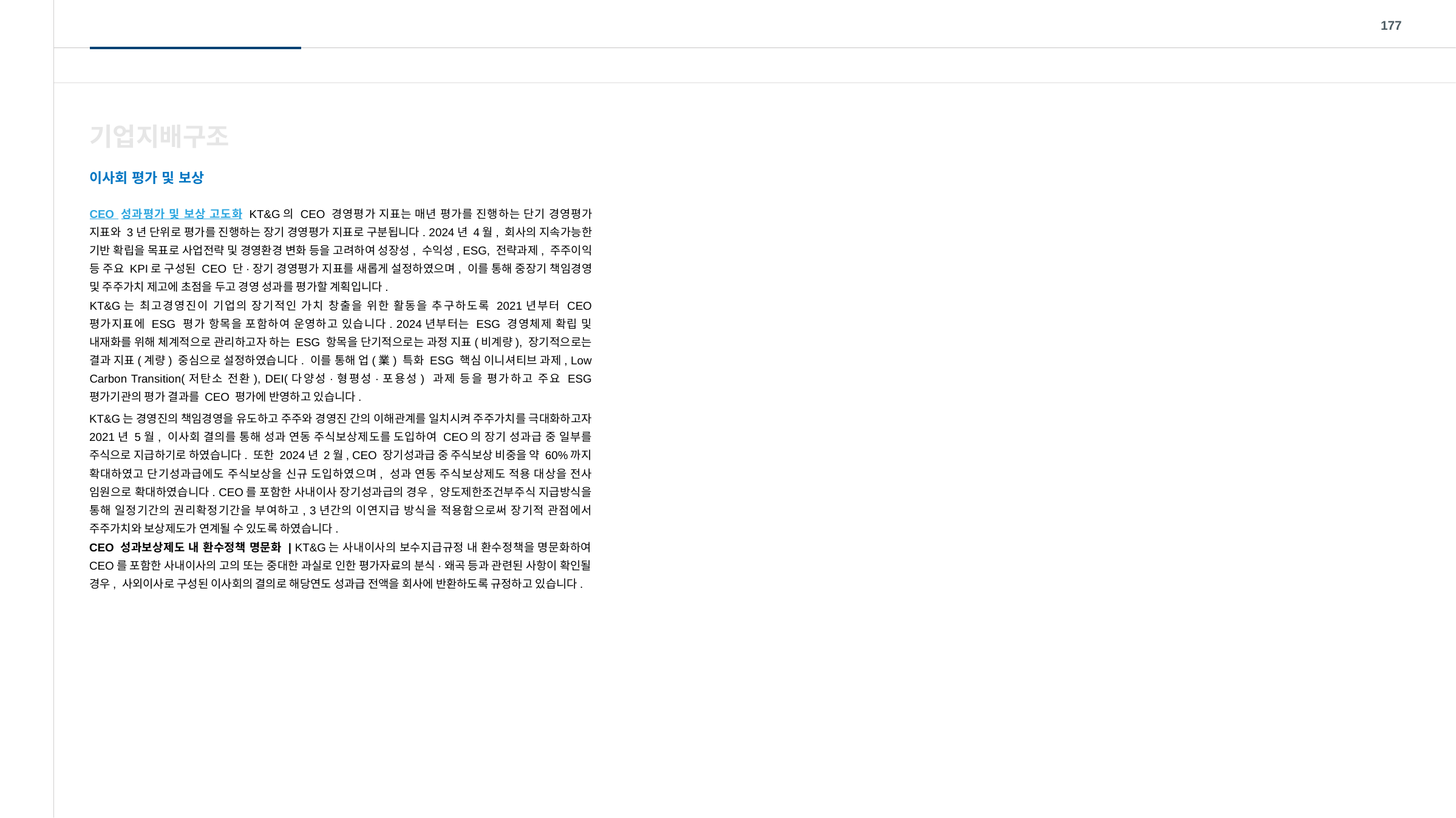

177
기업지배구조
이사회 평가 및 보상
CEO 성과평가 및 보상 고도화 KT&G의 CEO 경영평가 지표는 매년 평가를 진행하는 단기 경영평가 지표와 3년 단위로 평가를 진행하는 장기 경영평가 지표로 구분됩니다. 2024년 4월, 회사의 지속가능한 기반 확립을 목표로 사업전략 및 경영환경 변화 등을 고려하여 성장성, 수익성, ESG, 전략과제, 주주이익 등 주요 KPI로 구성된 CEO 단·장기 경영평가 지표를 새롭게 설정하였으며, 이를 통해 중장기 책임경영 및 주주가치 제고에 초점을 두고 경영 성과를 평가할 계획입니다.
KT&G는 최고경영진이 기업의 장기적인 가치 창출을 위한 활동을 추구하도록 2021년부터 CEO 평가지표에 ESG 평가 항목을 포함하여 운영하고 있습니다. 2024년부터는 ESG 경영체제 확립 및 내재화를 위해 체계적으로 관리하고자 하는 ESG 항목을 단기적으로는 과정 지표(비계량), 장기적으로는 결과 지표(계량) 중심으로 설정하였습니다. 이를 통해 업(業) 특화 ESG 핵심 이니셔티브 과제, Low Carbon Transition(저탄소 전환), DEI(다양성·형평성·포용성) 과제 등을 평가하고 주요 ESG 평가기관의 평가 결과를 CEO 평가에 반영하고 있습니다.
KT&G는 경영진의 책임경영을 유도하고 주주와 경영진 간의 이해관계를 일치시켜 주주가치를 극대화하고자 2021년 5월, 이사회 결의를 통해 성과 연동 주식보상제도를 도입하여 CEO의 장기 성과급 중 일부를 주식으로 지급하기로 하였습니다. 또한 2024년 2월, CEO 장기성과급 중 주식보상 비중을 약 60%까지 확대하였고 단기성과급에도 주식보상을 신규 도입하였으며, 성과 연동 주식보상제도 적용 대상을 전사 임원으로 확대하였습니다. CEO를 포함한 사내이사 장기성과급의 경우, 양도제한조건부주식 지급방식을 통해 일정기간의 권리확정기간을 부여하고, 3년간의 이연지급 방식을 적용함으로써 장기적 관점에서 주주가치와 보상제도가 연계될 수 있도록 하였습니다.
CEO 성과보상제도 내 환수정책 명문화 | KT&G는 사내이사의 보수지급규정 내 환수정책을 명문화하여 CEO를 포함한 사내이사의 고의 또는 중대한 과실로 인한 평가자료의 분식·왜곡 등과 관련된 사항이 확인될 경우, 사외이사로 구성된 이사회의 결의로 해당연도 성과급 전액을 회사에 반환하도록 규정하고 있습니다.